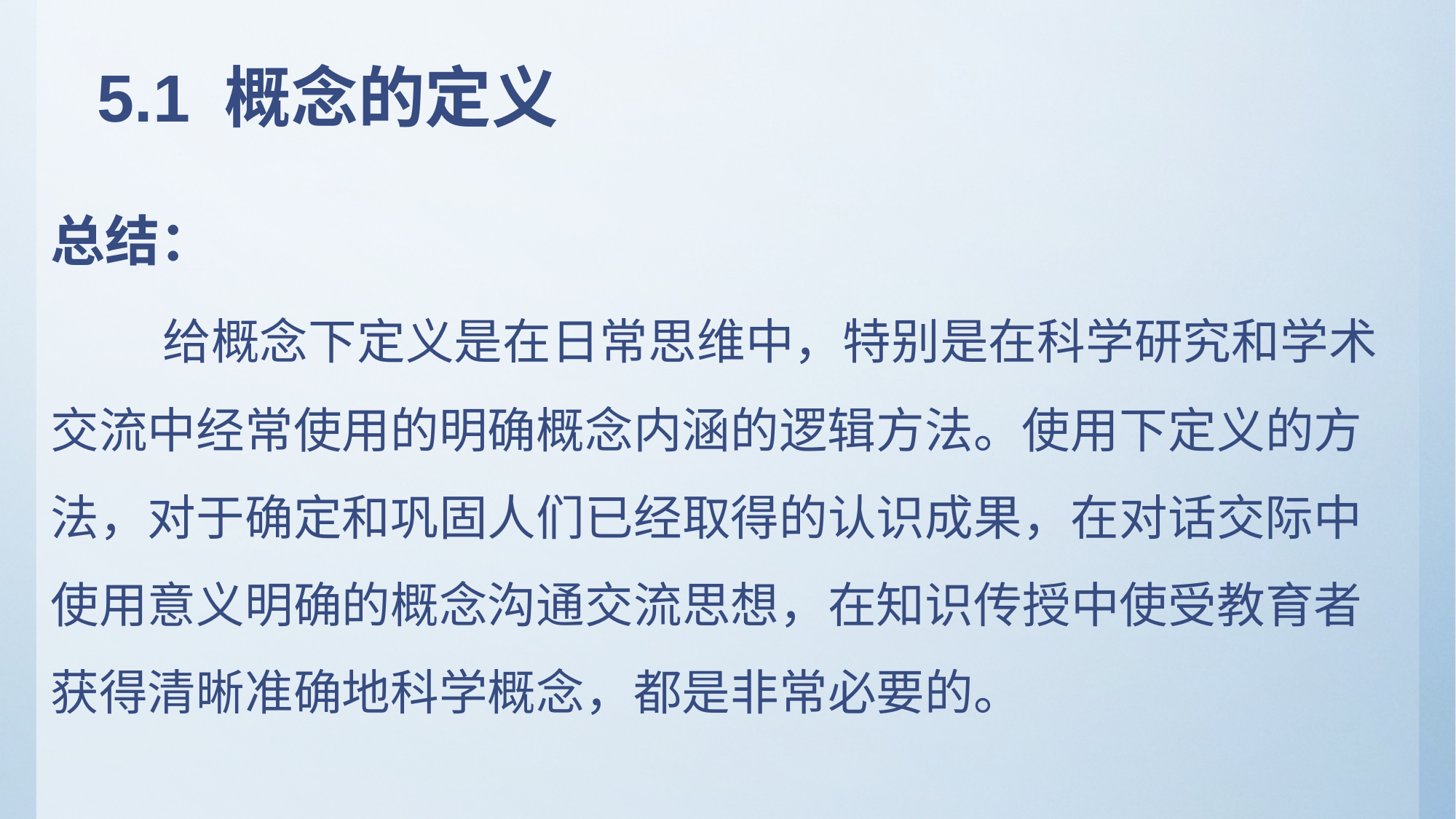

# 5.1 概念的定义
总结：
        给概念下定义是在日常思维中，特别是在科学研究和学术交流中经常使用的明确概念内涵的逻辑方法。使用下定义的方法，对于确定和巩固人们已经取得的认识成果，在对话交际中使用意义明确的概念沟通交流思想，在知识传授中使受教育者获得清晰准确地科学概念，都是非常必要的。